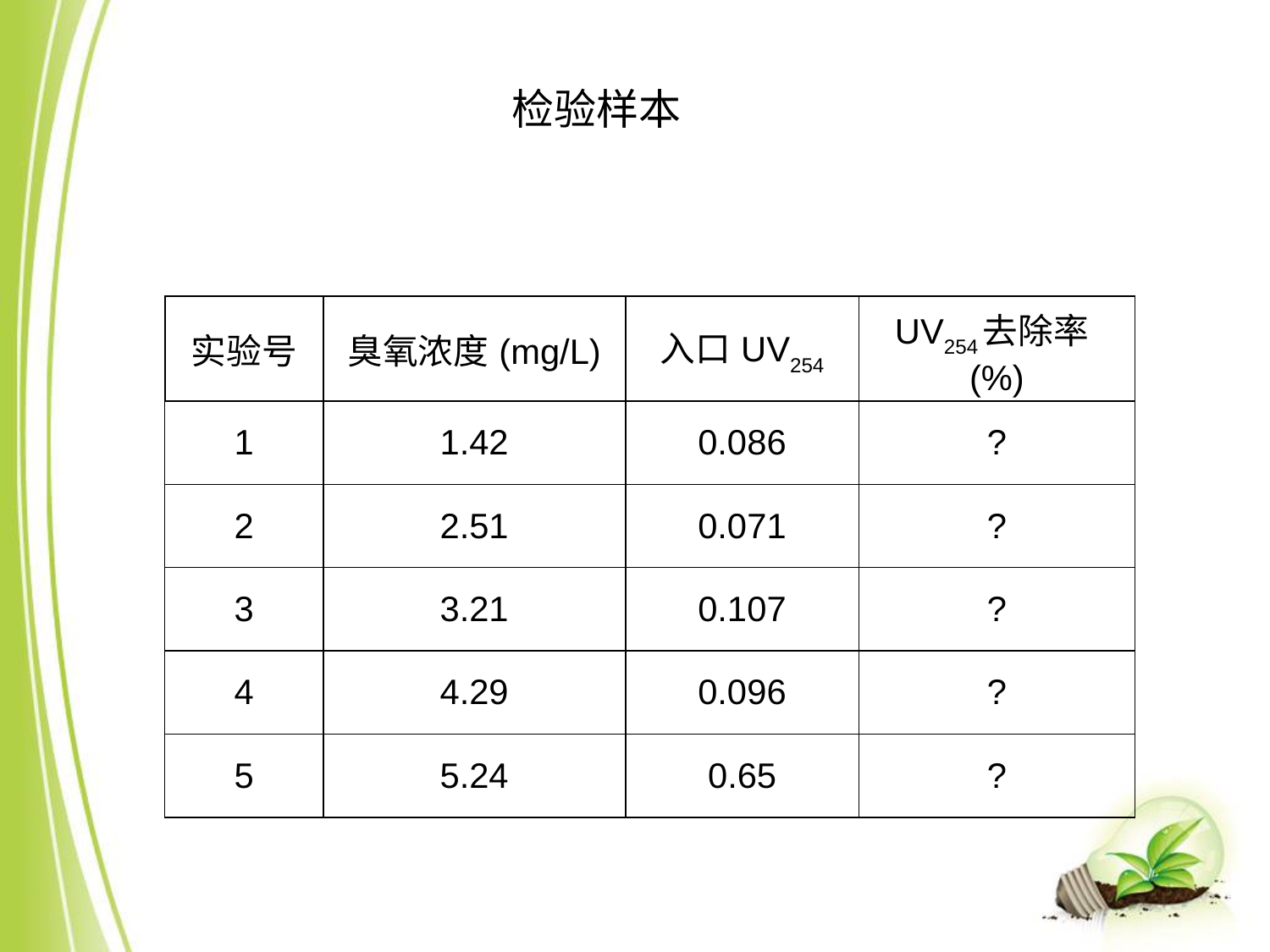

检验样本

| 实验号 | 臭氧浓度(mg/L) | 入口UV254 | UV254去除率(%) |
| --- | --- | --- | --- |
| 1 | 1.42 | 0.086 | ? |
| 2 | 2.51 | 0.071 | ? |
| 3 | 3.21 | 0.107 | ? |
| 4 | 4.29 | 0.096 | ? |
| 5 | 5.24 | 0.65 | ? |